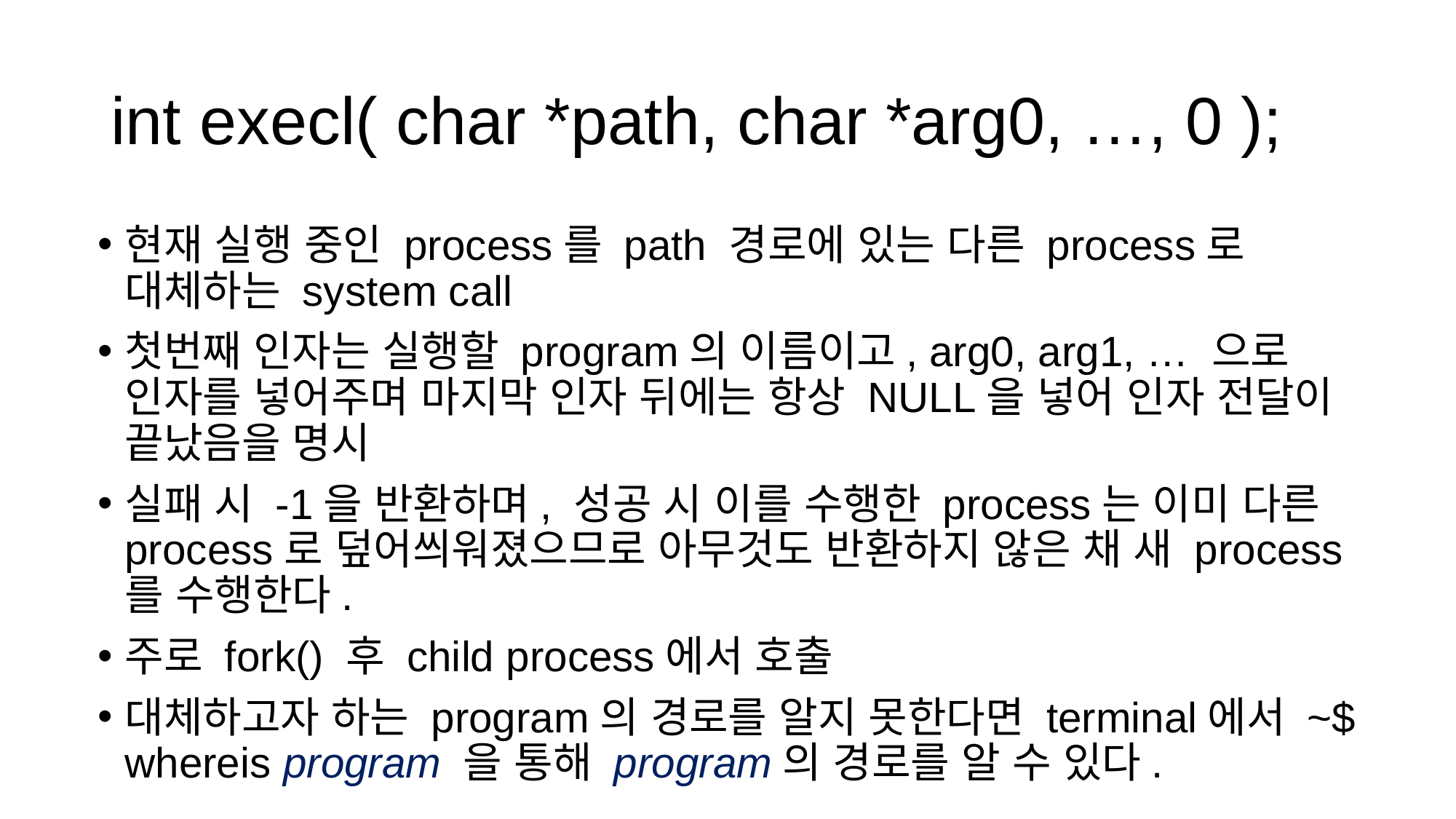

# int execl( char *path, char *arg0, …, 0 );
현재 실행 중인 process를 path 경로에 있는 다른 process로 대체하는 system call
첫번째 인자는 실행할 program의 이름이고, arg0, arg1, … 으로 인자를 넣어주며 마지막 인자 뒤에는 항상 NULL을 넣어 인자 전달이 끝났음을 명시
실패 시 -1을 반환하며, 성공 시 이를 수행한 process는 이미 다른 process로 덮어씌워졌으므로 아무것도 반환하지 않은 채 새 process를 수행한다.
주로 fork() 후 child process에서 호출
대체하고자 하는 program의 경로를 알지 못한다면 terminal에서 ~$ whereis program 을 통해 program의 경로를 알 수 있다.